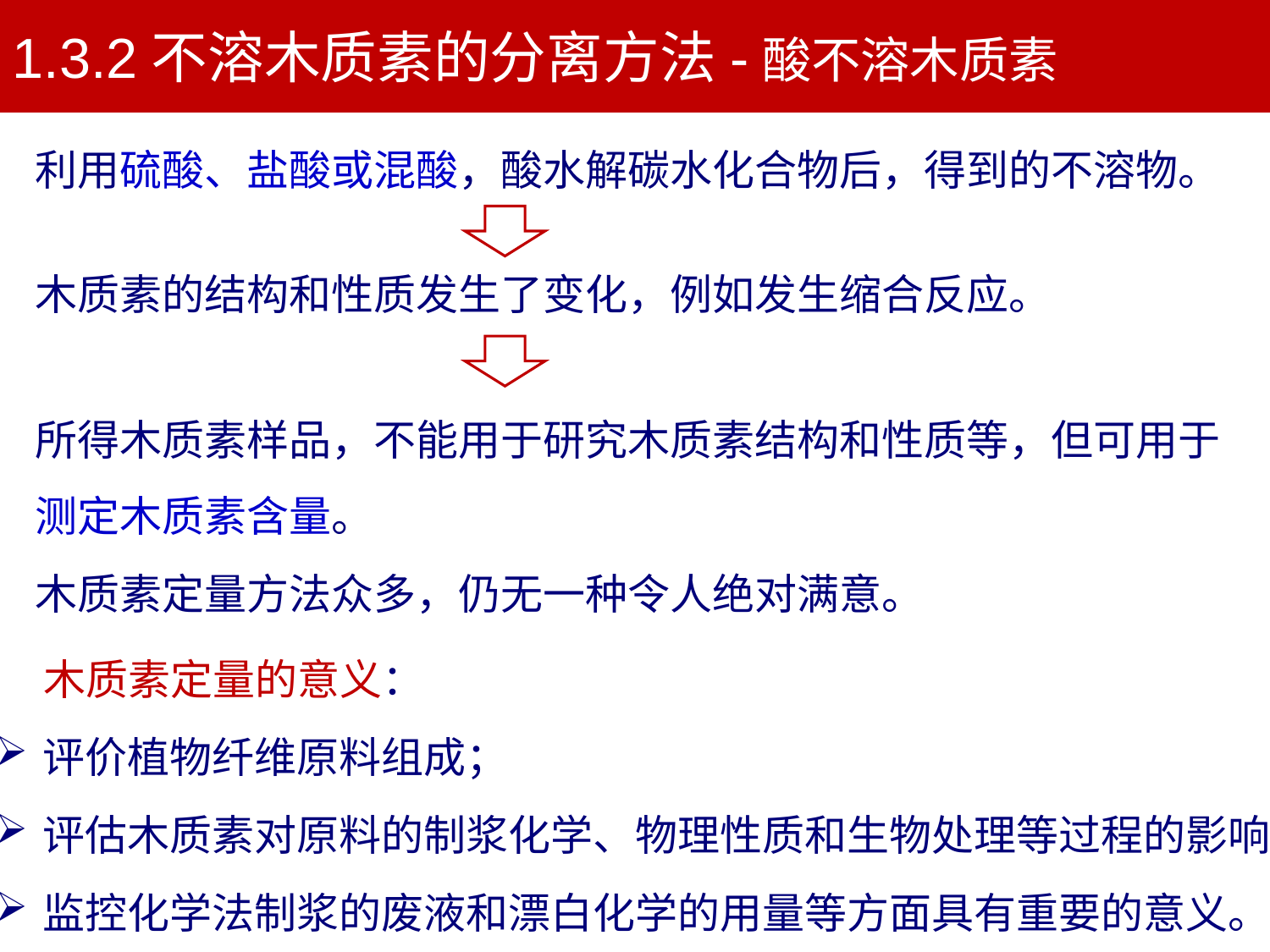

1.3.2不溶木质素的分离方法-酸不溶木质素
利用硫酸、盐酸或混酸，酸水解碳水化合物后，得到的不溶物。

木质素的结构和性质发生了变化，例如发生缩合反应。

所得木质素样品，不能用于研究木质素结构和性质等，但可用于测定木质素含量。
木质素定量方法众多，仍无一种令人绝对满意。
    木质素定量的意义：
评价植物纤维原料组成；
评估木质素对原料的制浆化学、物理性质和生物处理等过程的影响；
监控化学法制浆的废液和漂白化学的用量等方面具有重要的意义。